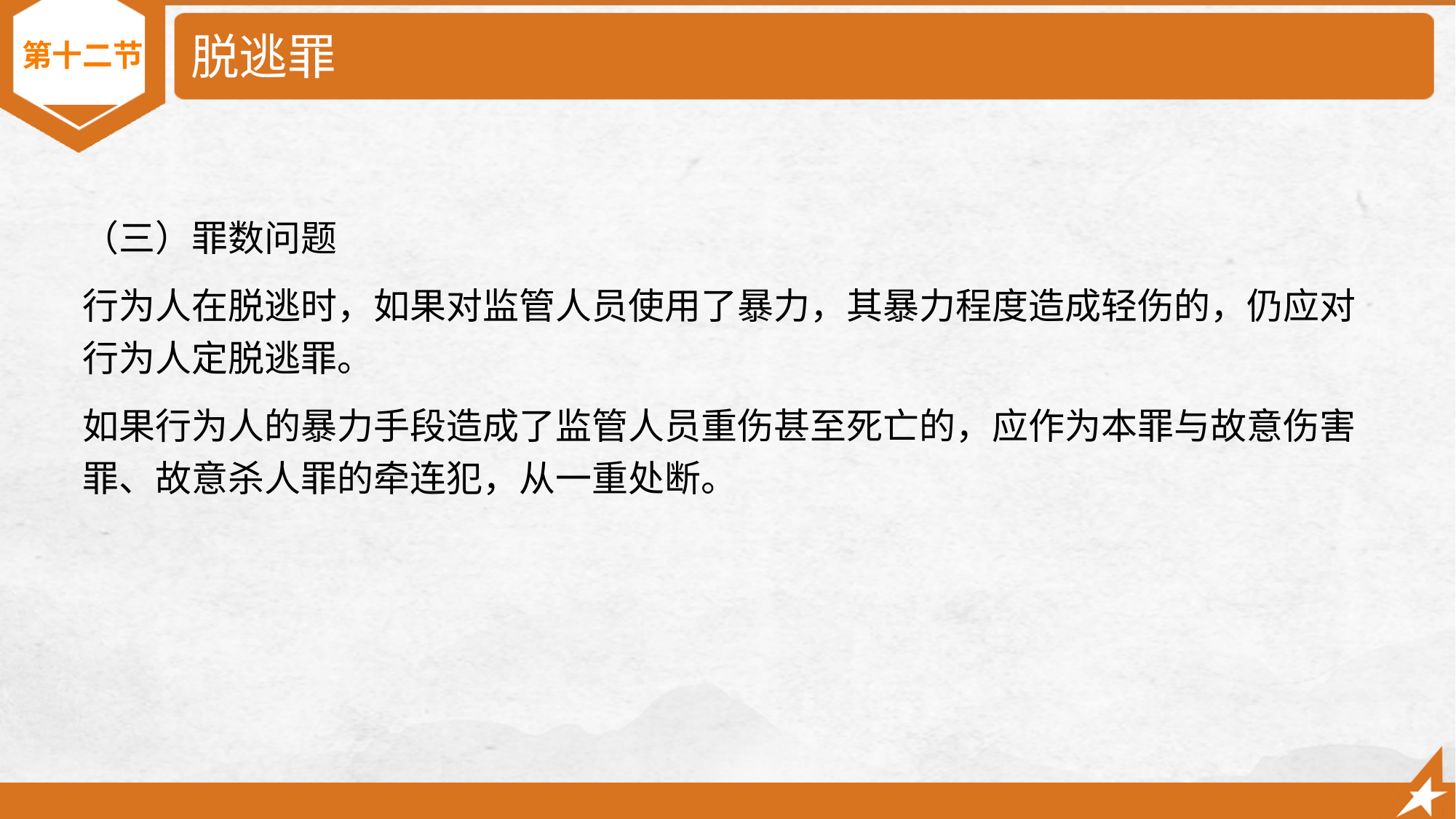

# 脱逃罪
第十二节

（三）罪数问题
行为人在脱逃时，如果对监管人员使用了暴力，其暴力程度造成轻伤的，仍应对行为人定脱逃罪。
如果行为人的暴力手段造成了监管人员重伤甚至死亡的，应作为本罪与故意伤害罪、故意杀人罪的牵连犯，从一重处断。